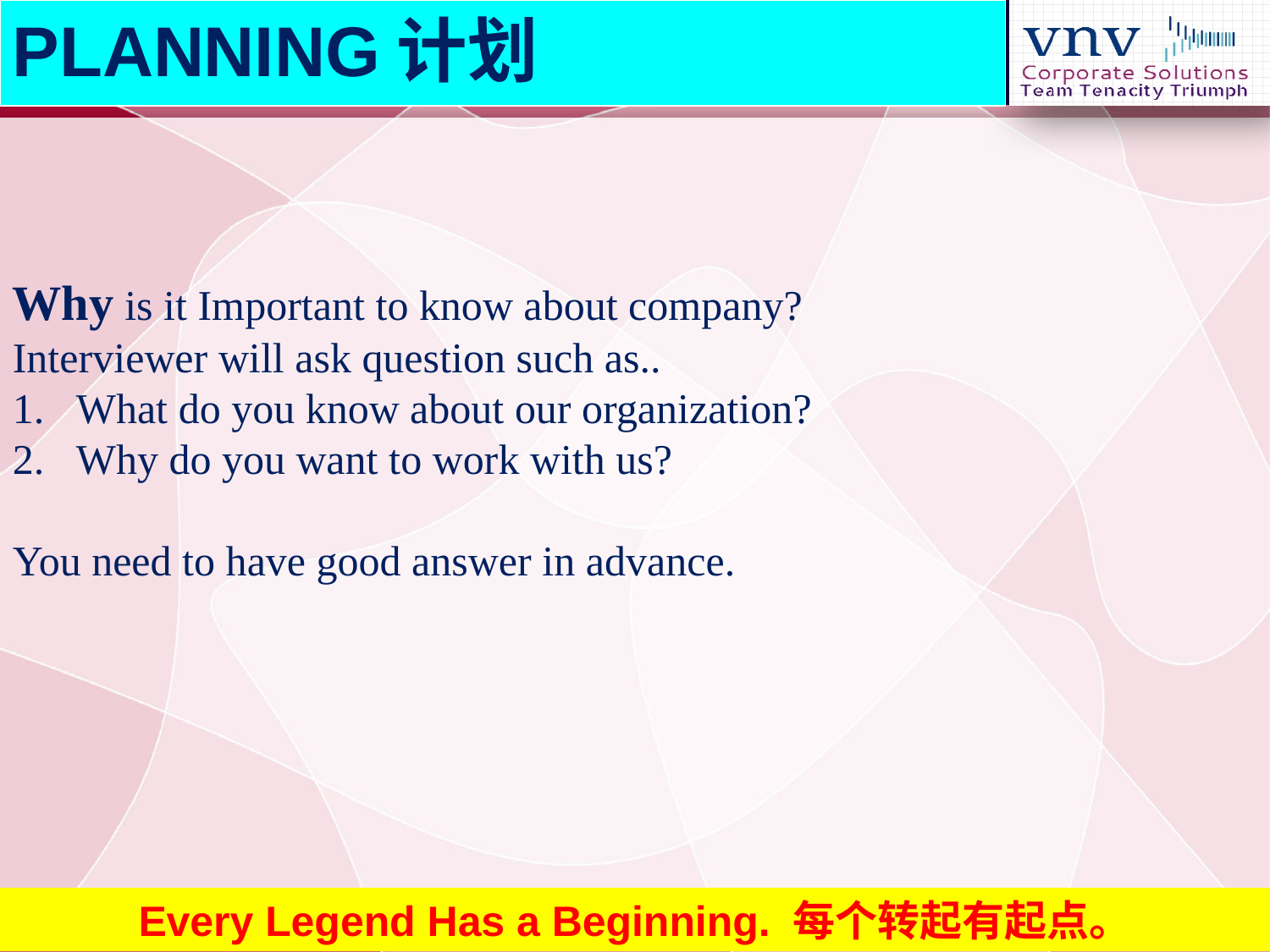

PLANNING计划
Why is it Important to know about company?
Interviewer will ask question such as..
What do you know about our organization?
Why do you want to work with us?

You need to have good answer in advance.
Every Legend Has a Beginning. 每个转起有起点。